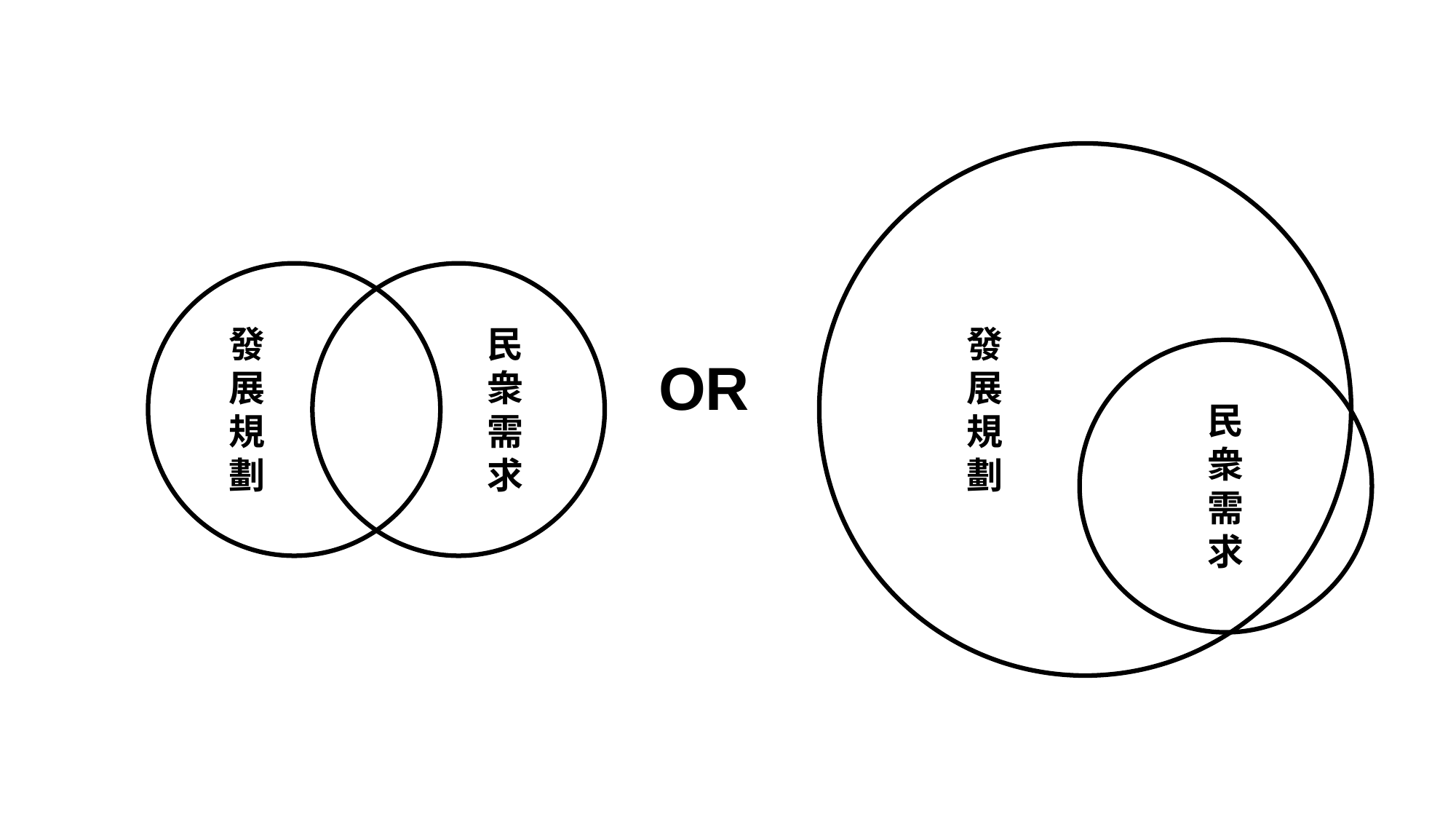

發
展
規
劃
民衆需求

發
展
規
劃
民衆需求
OR